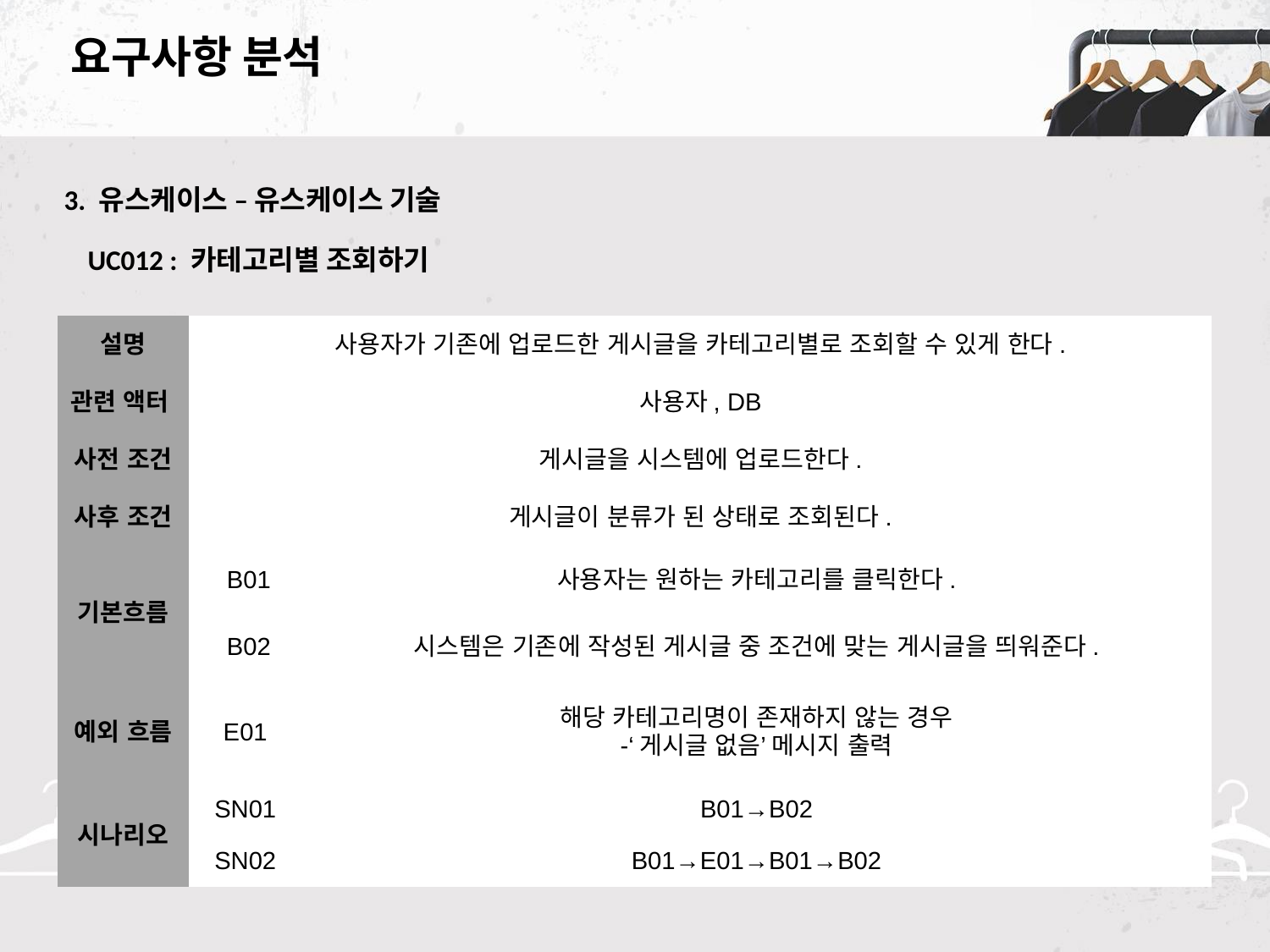

# 요구사항 분석
3. 유스케이스 – 유스케이스 기술
UC012 : 카테고리별 조회하기
| 설명 | 사용자가 기존에 업로드한 게시글을 카테고리별로 조회할 수 있게 한다. |  |
| --- | --- | --- |
| 관련 액터 | 사용자, DB |  |
| 사전 조건 | 게시글을 시스템에 업로드한다. |  |
| 사후 조건 | 게시글이 분류가 된 상태로 조회된다. |  |
| 기본흐름 | B01 | 사용자는 원하는 카테고리를 클릭한다. |
|  | B02 | 시스템은 기존에 작성된 게시글 중 조건에 맞는 게시글을 띄워준다. |
| 예외 흐름 | E01 | 해당 카테고리명이 존재하지 않는 경우 -‘게시글 없음’ 메시지 출력 |
| 시나리오 | SN01 | B01→B02 |
|  | SN02 | B01→E01→B01→B02 |